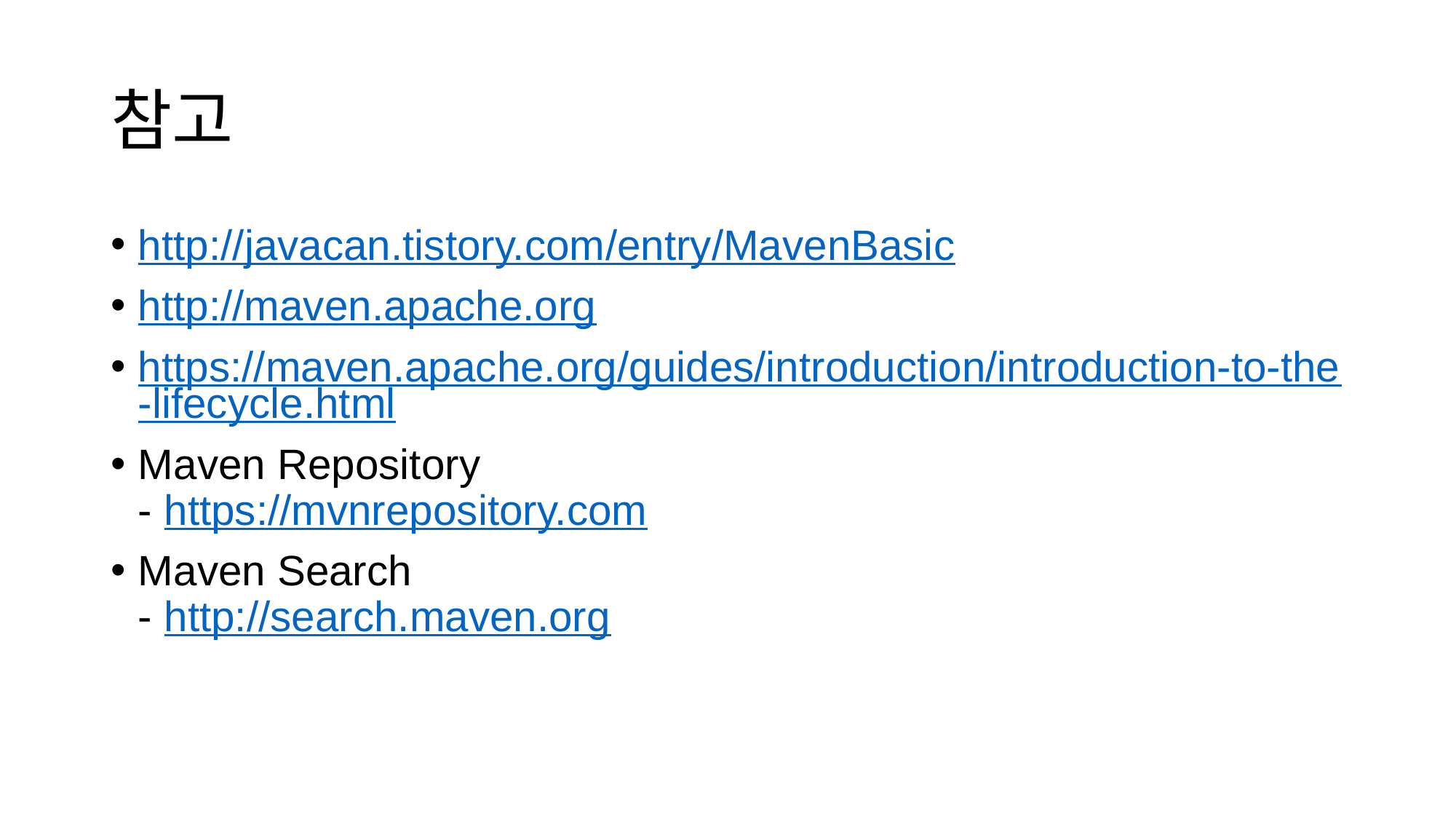

# 참고
http://javacan.tistory.com/entry/MavenBasic
http://maven.apache.org
https://maven.apache.org/guides/introduction/introduction-to-the-lifecycle.html
Maven Repository
- https://mvnrepository.com
Maven Search
- http://search.maven.org